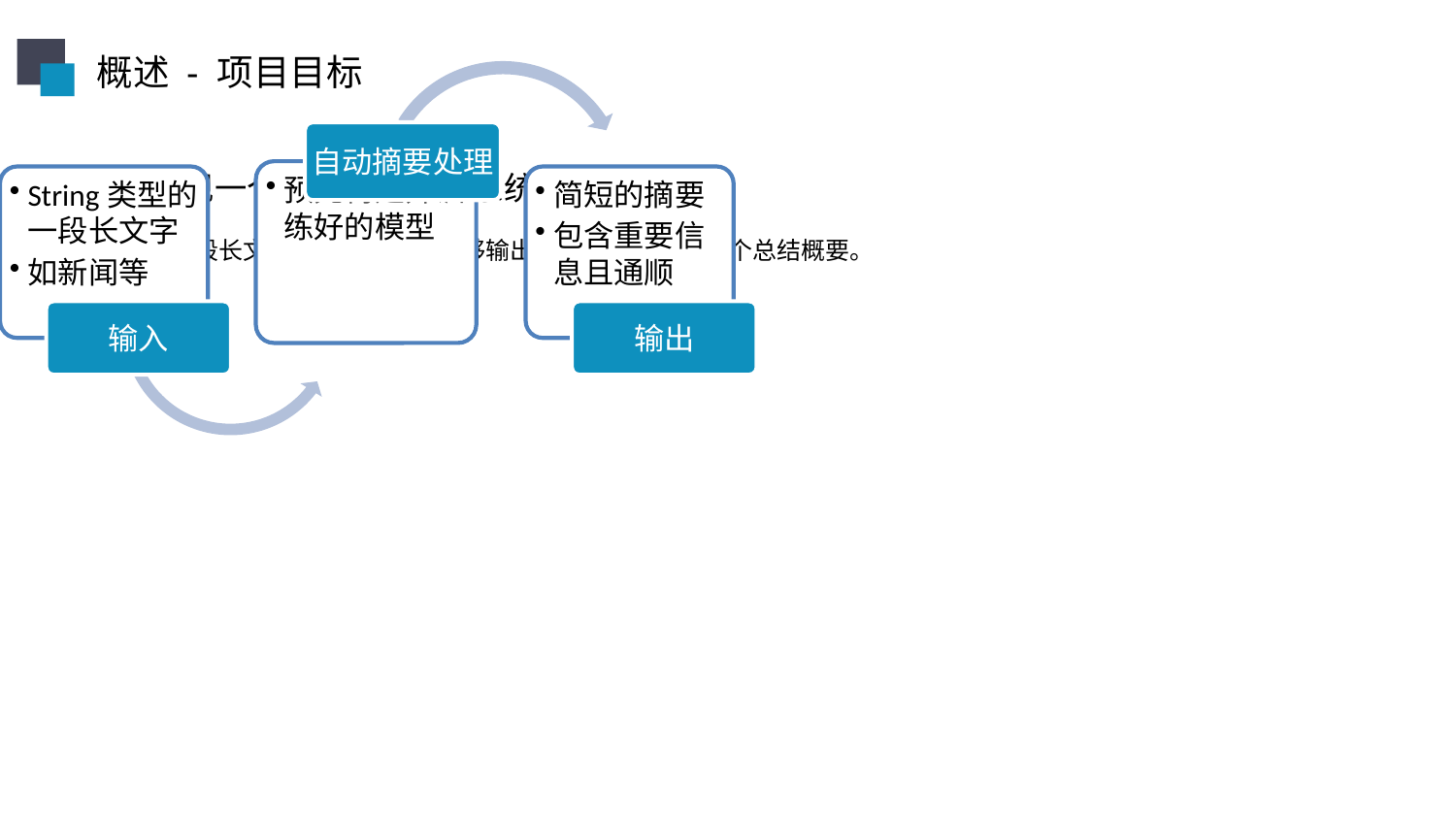

概述 - 项目目标
实现一个新闻自动摘要系统
将一段长文字输入系统后，能够输出对这段长文字的一个总结概要。
String类型的一段长文字
如新闻等
输入
预先构建并训练好的模型
自动摘要处理
简短的摘要
包含重要信息且通顺
输出